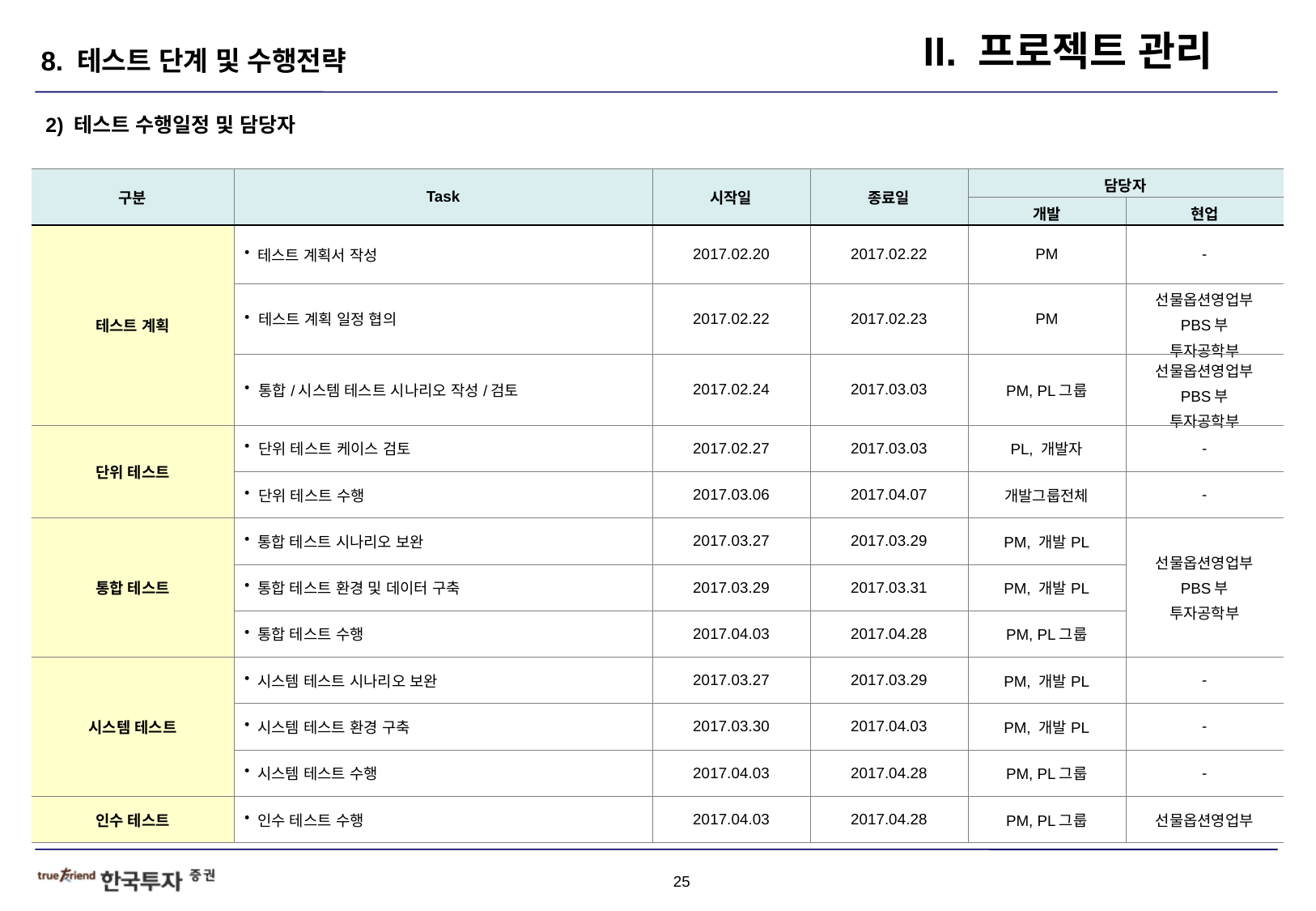

II. 프로젝트 관리
8. 테스트 단계 및 수행전략
2) 테스트 수행일정 및 담당자
| 구분 | Task | 시작일 | 종료일 | 담당자 |  |
| --- | --- | --- | --- | --- | --- |
|  |  |  |  | 개발 | 현업 |
| 테스트 계획 | 테스트 계획서 작성 | 2017.02.20 | 2017.02.22 | PM | - |
|  | 테스트 계획 일정 협의 | 2017.02.22 | 2017.02.23 | PM | 선물옵션영업부 PBS부 투자공학부 |
|  | 통합/시스템 테스트 시나리오 작성/검토 | 2017.02.24 | 2017.03.03 | PM, PL그룹 | 선물옵션영업부 PBS부 투자공학부 |
| 단위 테스트 | 단위 테스트 케이스 검토 | 2017.02.27 | 2017.03.03 | PL, 개발자 | - |
|  | 단위 테스트 수행 | 2017.03.06 | 2017.04.07 | 개발그룹전체 | - |
| 통합 테스트 | 통합 테스트 시나리오 보완 | 2017.03.27 | 2017.03.29 | PM, 개발PL | 선물옵션영업부 PBS부 투자공학부 |
|  | 통합 테스트 환경 및 데이터 구축 | 2017.03.29 | 2017.03.31 | PM, 개발PL |  |
|  | 통합 테스트 수행 | 2017.04.03 | 2017.04.28 | PM, PL그룹 |  |
| 시스템 테스트 | 시스템 테스트 시나리오 보완 | 2017.03.27 | 2017.03.29 | PM, 개발PL | - |
|  | 시스템 테스트 환경 구축 | 2017.03.30 | 2017.04.03 | PM, 개발PL | - |
|  | 시스템 테스트 수행 | 2017.04.03 | 2017.04.28 | PM, PL그룹 | - |
| 인수 테스트 | 인수 테스트 수행 | 2017.04.03 | 2017.04.28 | PM, PL그룹 | 선물옵션영업부 |